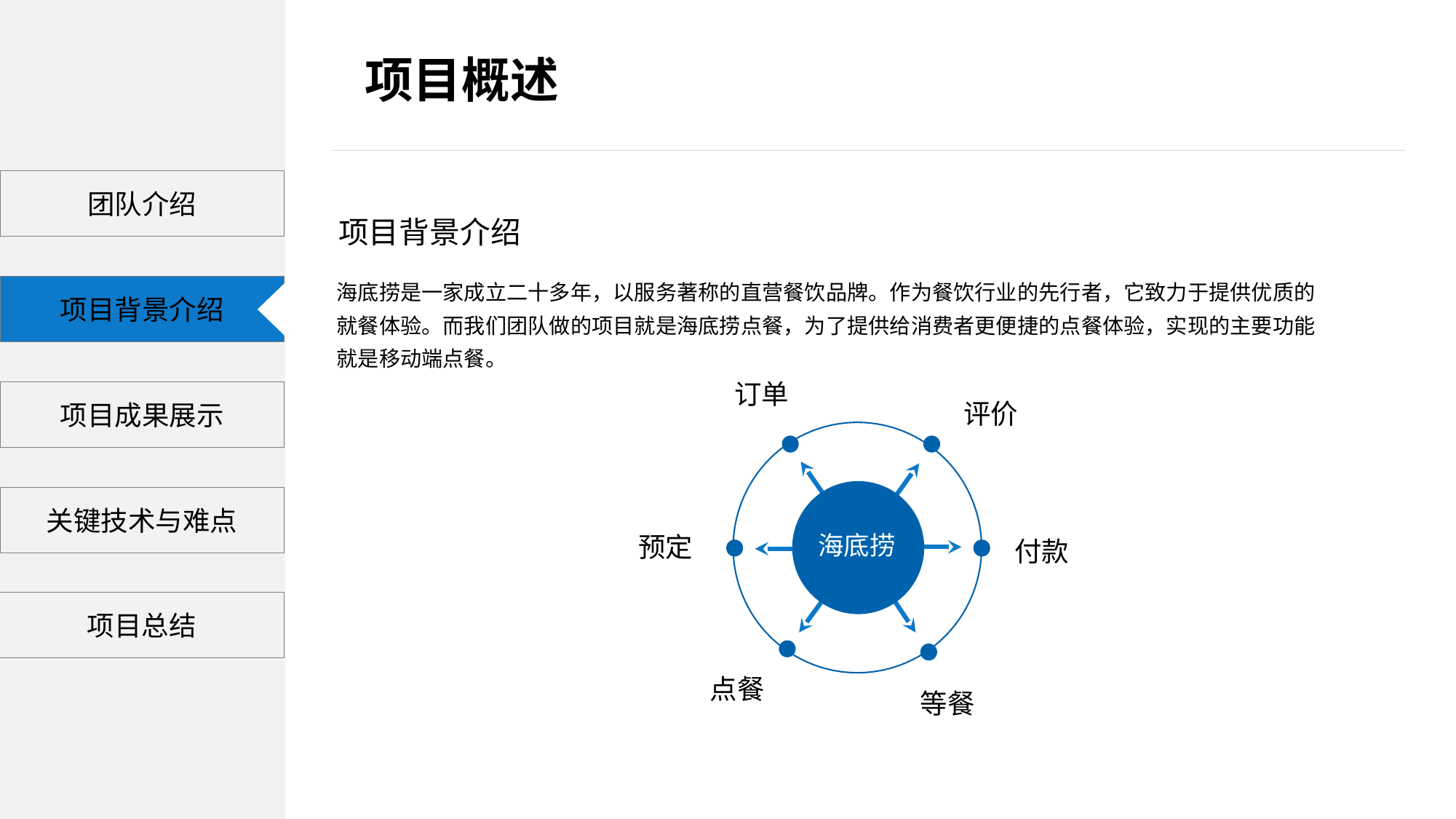

项目概述
团队介绍
项目背景介绍
海底捞是一家成立二十多年，以服务著称的直营餐饮品牌。作为餐饮行业的先行者，它致力于提供优质的就餐体验。而我们团队做的项目就是海底捞点餐，为了提供给消费者更便捷的点餐体验，实现的主要功能就是移动端点餐。
项目背景介绍

项目成果展示
订单
评价

关键技术与难点

海底捞
预定
付款
项目总结
点餐
等餐